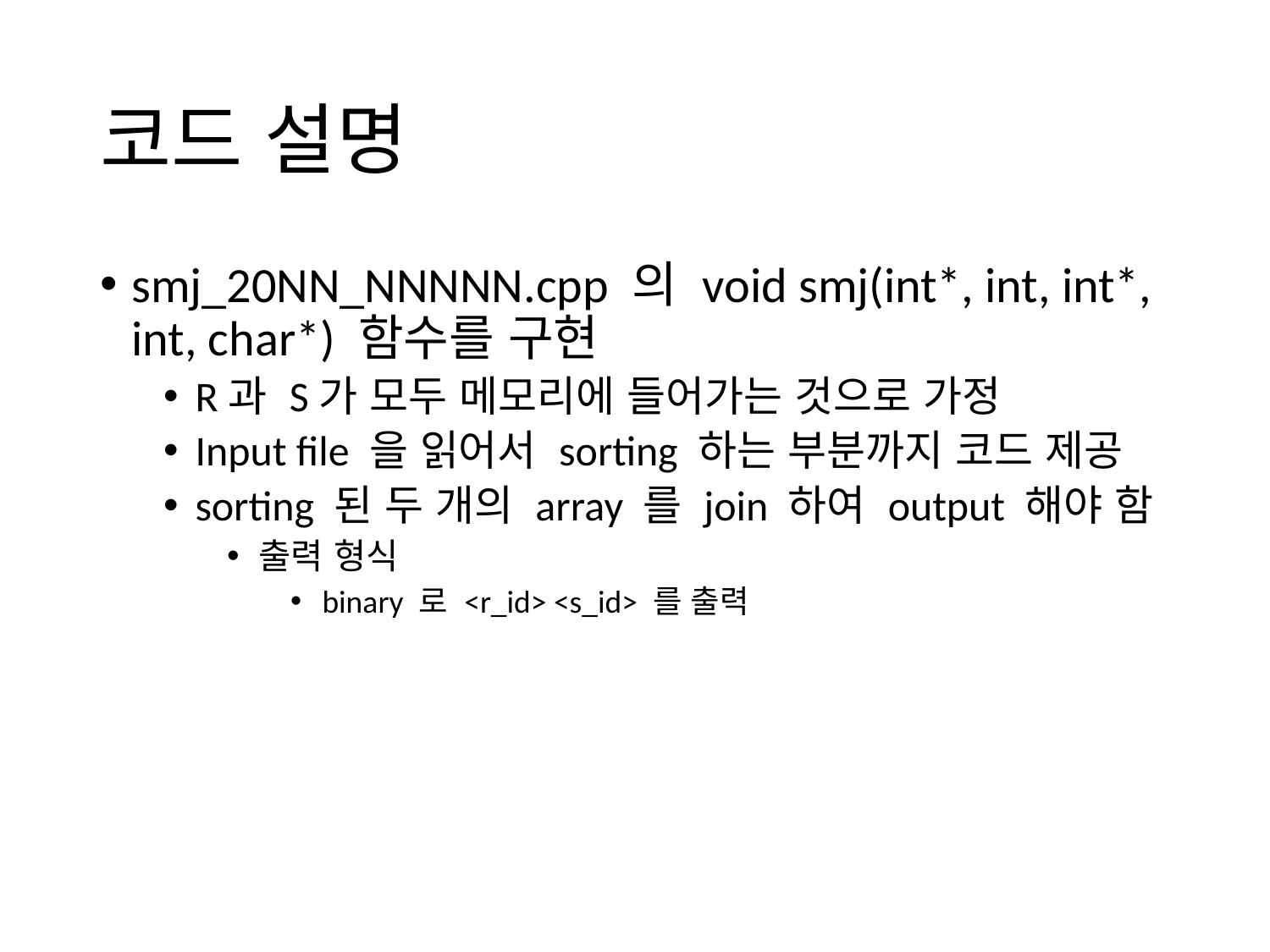

# 코드 설명
smj_20NN_NNNNN.cpp 의 void smj(int*, int, int*, int, char*) 함수를 구현
R과 S가 모두 메모리에 들어가는 것으로 가정
Input file 을 읽어서 sorting 하는 부분까지 코드 제공
sorting 된 두 개의 array 를 join 하여 output 해야 함
출력 형식
binary 로 <r_id> <s_id> 를 출력